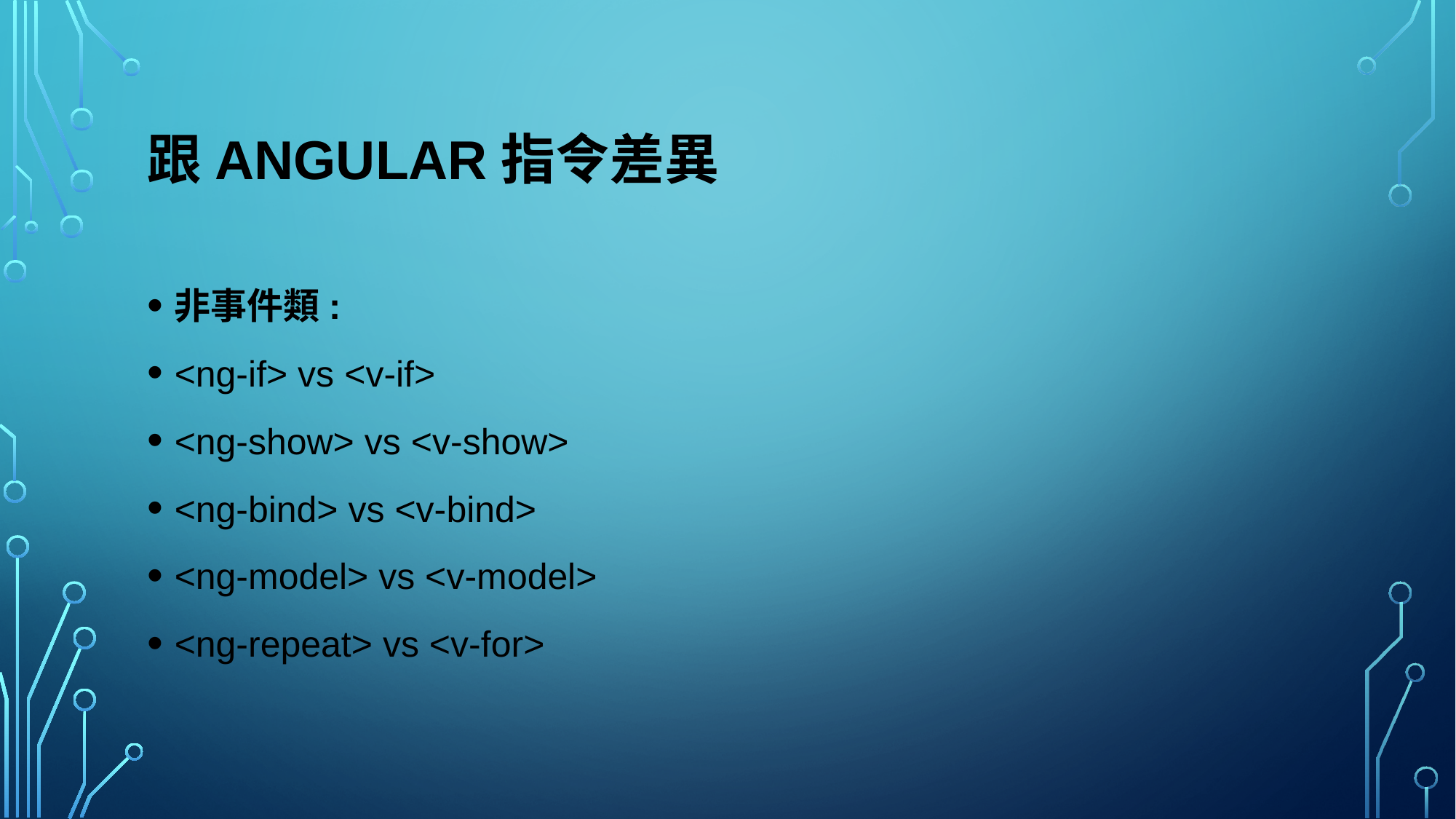

# 跟angular指令差異
非事件類:
<ng-if> vs <v-if>
<ng-show> vs <v-show>
<ng-bind> vs <v-bind>
<ng-model> vs <v-model>
<ng-repeat> vs <v-for>